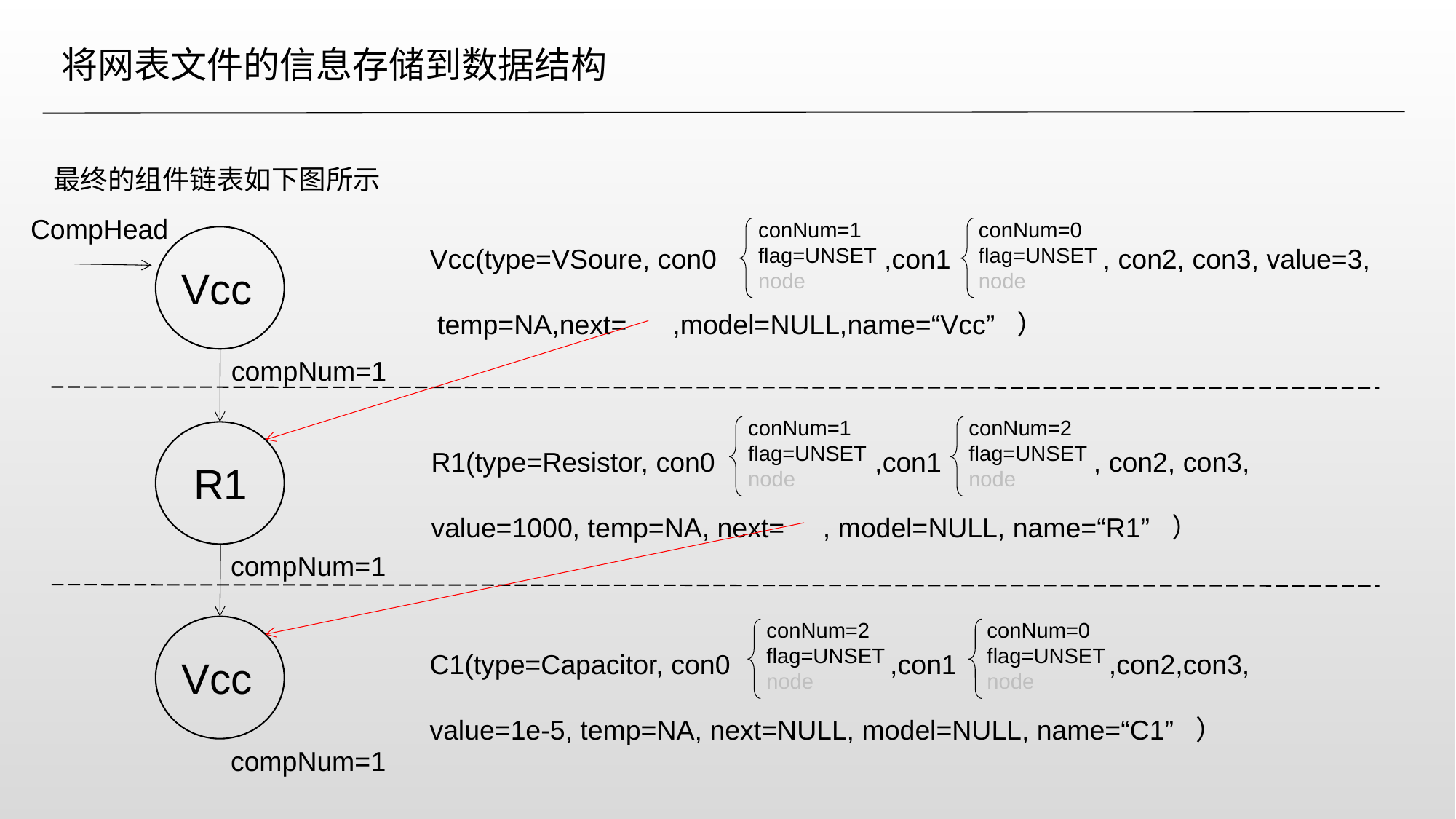

将网表文件的信息存储到数据结构

最终的组件链表如下图所示
CompHead
conNum=1
flag=UNSET
node
conNum=0
flag=UNSET
node

Vcc(type=VSoure, con0                      ,con1                    , con2, con3, value=3,

 temp=NA,next=      ,model=NULL,name=“Vcc”  ）

Vcc
compNum=1
conNum=1
flag=UNSET
node
conNum=2
flag=UNSET
node

R1(type=Resistor, con0                     ,con1                    , con2, con3,

value=1000, temp=NA, next=     , model=NULL, name=“R1”  ）

 R1
compNum=1
conNum=2
flag=UNSET
node
conNum=0
flag=UNSET
node

C1(type=Capacitor, con0                     ,con1                    ,con2,con3,

value=1e-5, temp=NA, next=NULL, model=NULL, name=“C1”  ）

Vcc
compNum=1